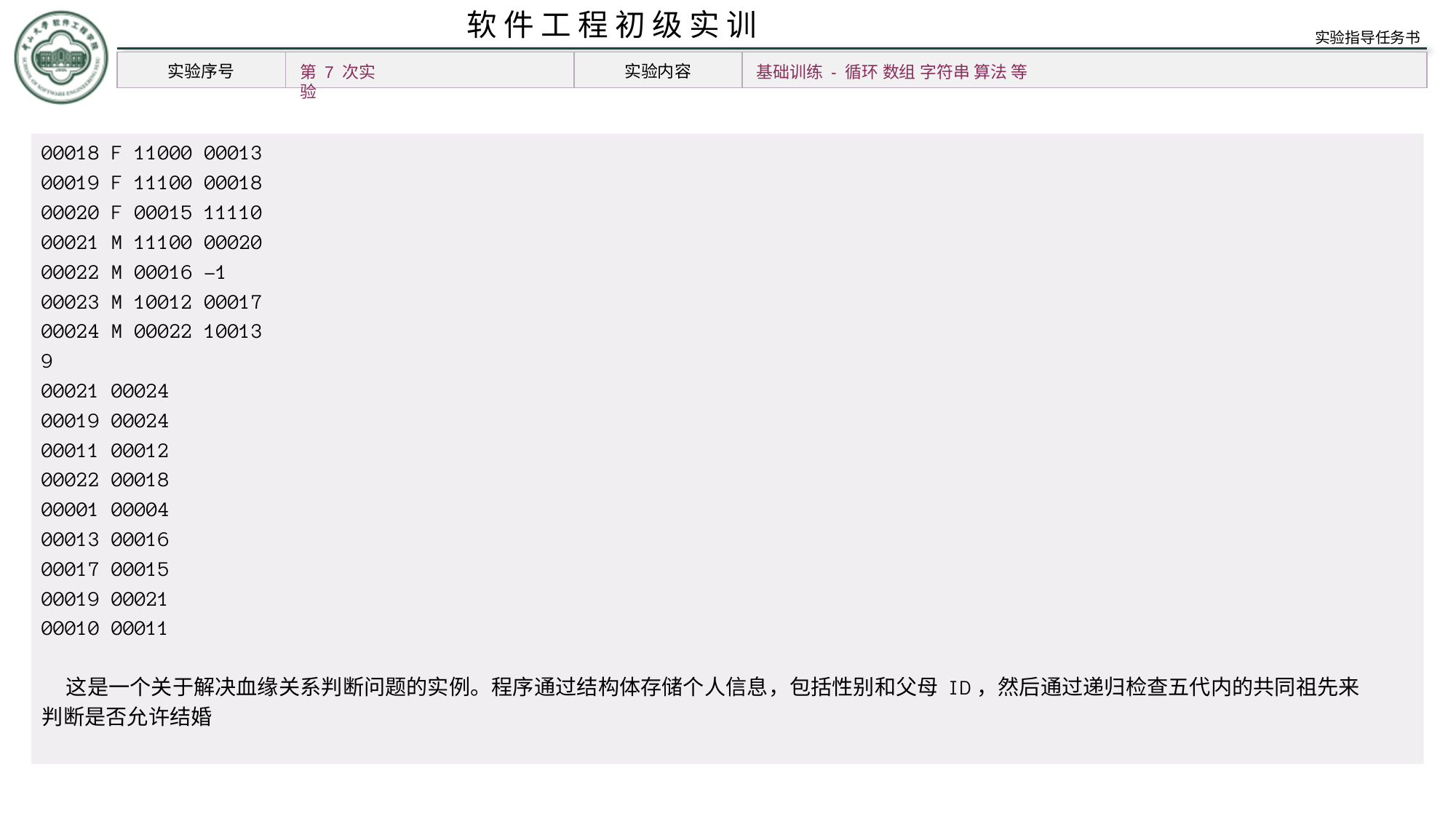

第 7 次实验
基础训练 - 循环 数组 字符串 算法 等
00018 F 11000 00013
00019 F 11100 00018
00020 F 00015 11110
00021 M 11100 00020
00022 M 00016 -1
00023 M 10012 00017
00024 M 00022 10013
9
00021 00024
00019 00024
00011 00012
00022 00018
00001 00004
00013 00016
00017 00015
00019 00021
00010 00011

    这是一个关于解决血缘关系判断问题的实例。程序通过结构体存储个人信息，包括性别和父母 ID，然后通过递归检查五代内的共同祖先来
判断是否允许结婚